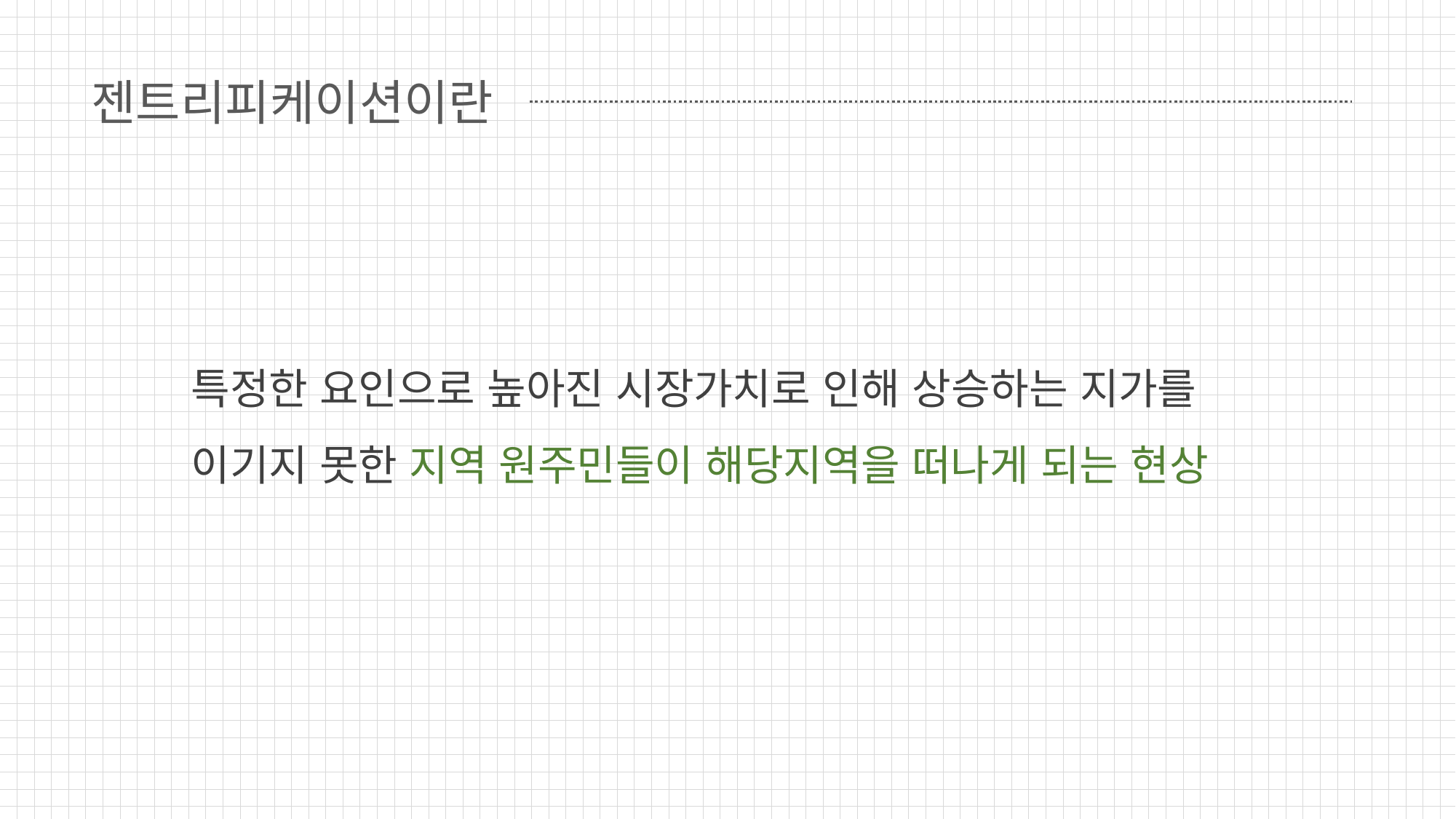

젠트리피케이션이란
특정한 요인으로 높아진 시장가치로 인해 상승하는 지가를 이기지 못한 지역 원주민들이 해당지역을 떠나게 되는 현상